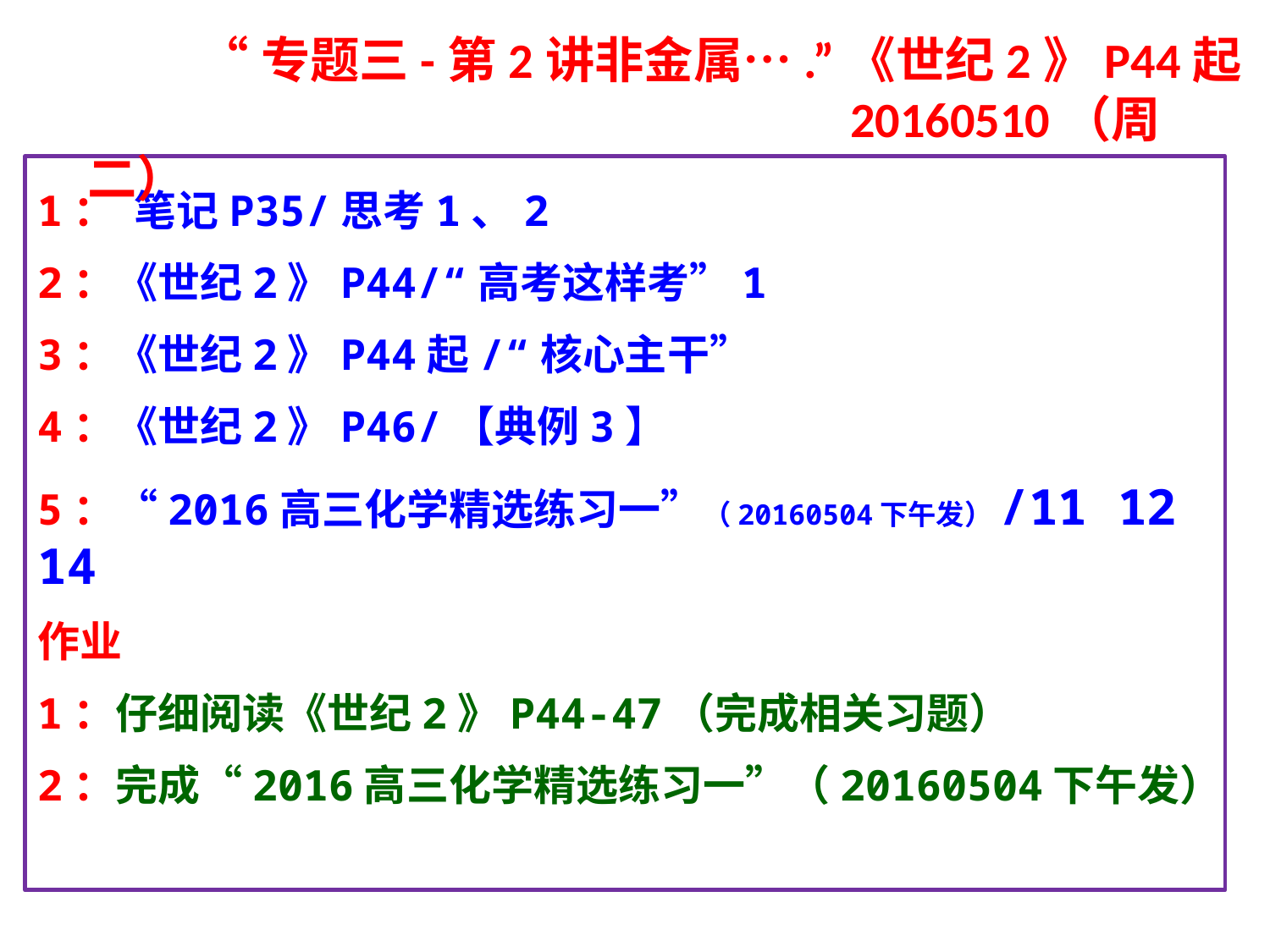

“专题三-第2讲非金属….”《世纪2》P44起
                                                                    20160510（周二）

1：  笔记P35/思考1、2
2：《世纪2》P44/“高考这样考”1
3：《世纪2》P44起/“核心主干”
4：《世纪2》P46/【典例3】
5：“2016高三化学精选练习一”（20160504下午发）/11 12 14
作业
1：仔细阅读《世纪2》P44-47（完成相关习题）
2：完成“2016高三化学精选练习一”（20160504下午发）